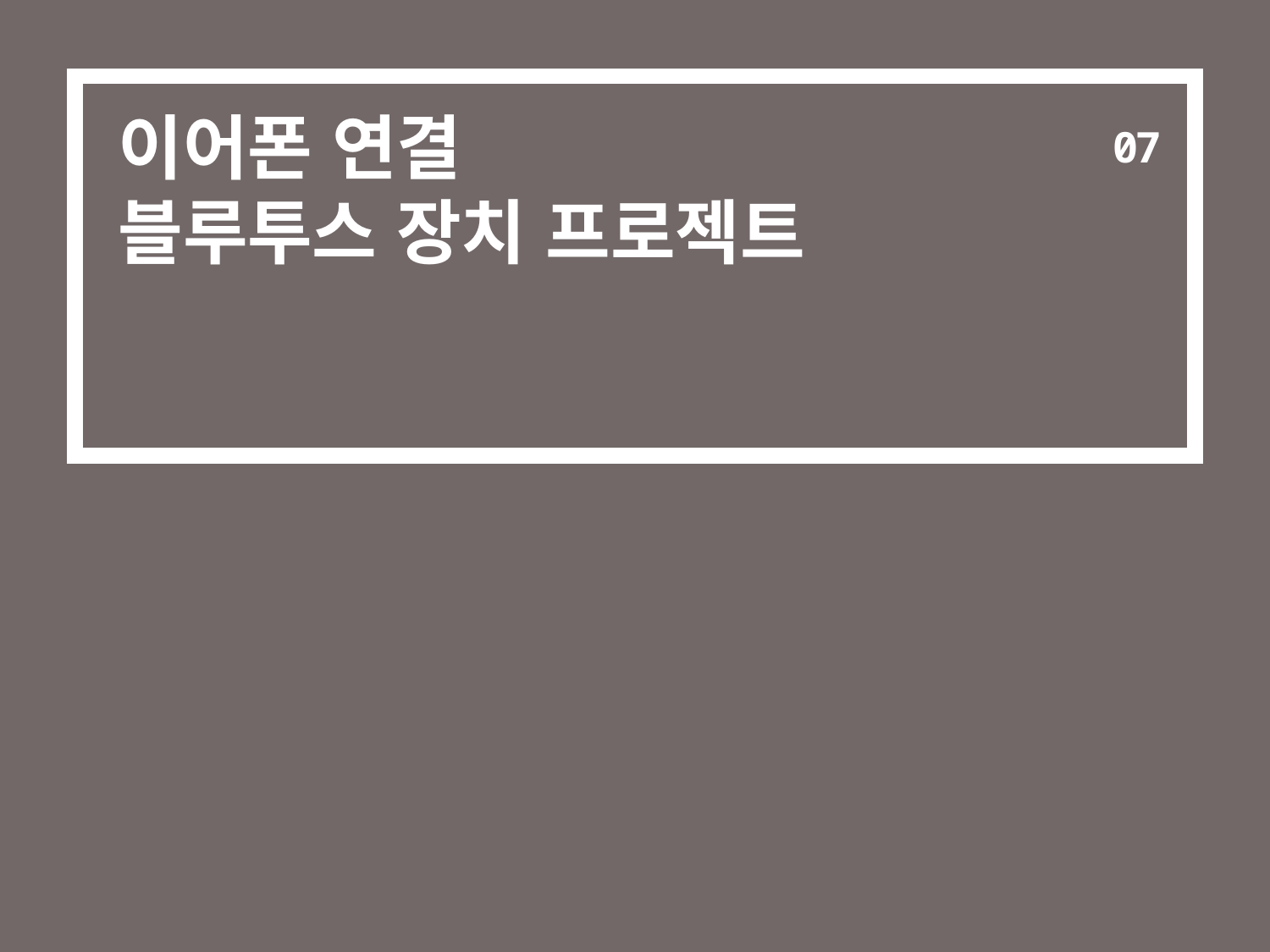

07

# 이어폰 연결 블루투스 장치 프로젝트